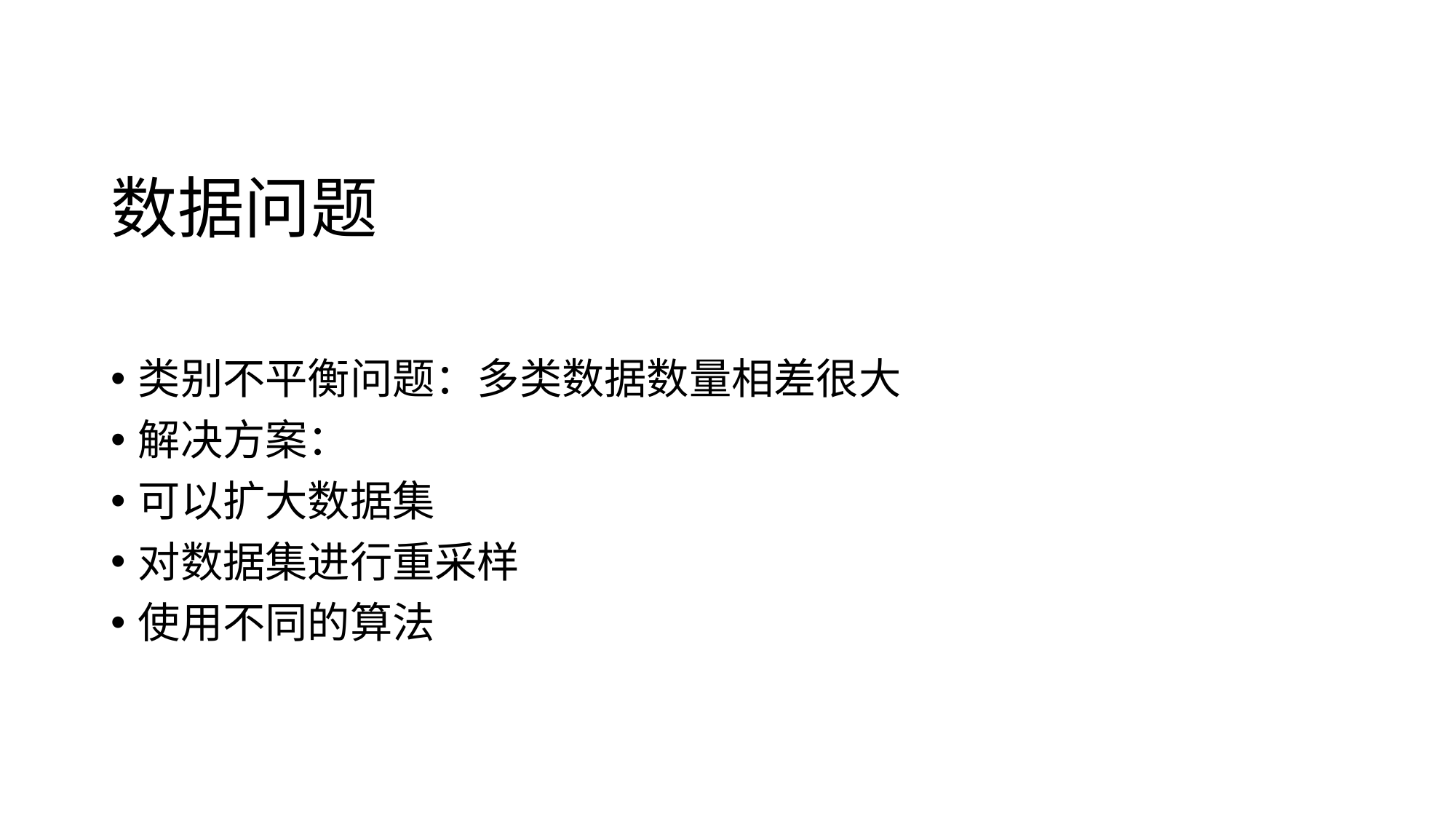

# 数据问题
类别不平衡问题：多类数据数量相差很大
解决方案：
可以扩大数据集
对数据集进行重采样
使用不同的算法